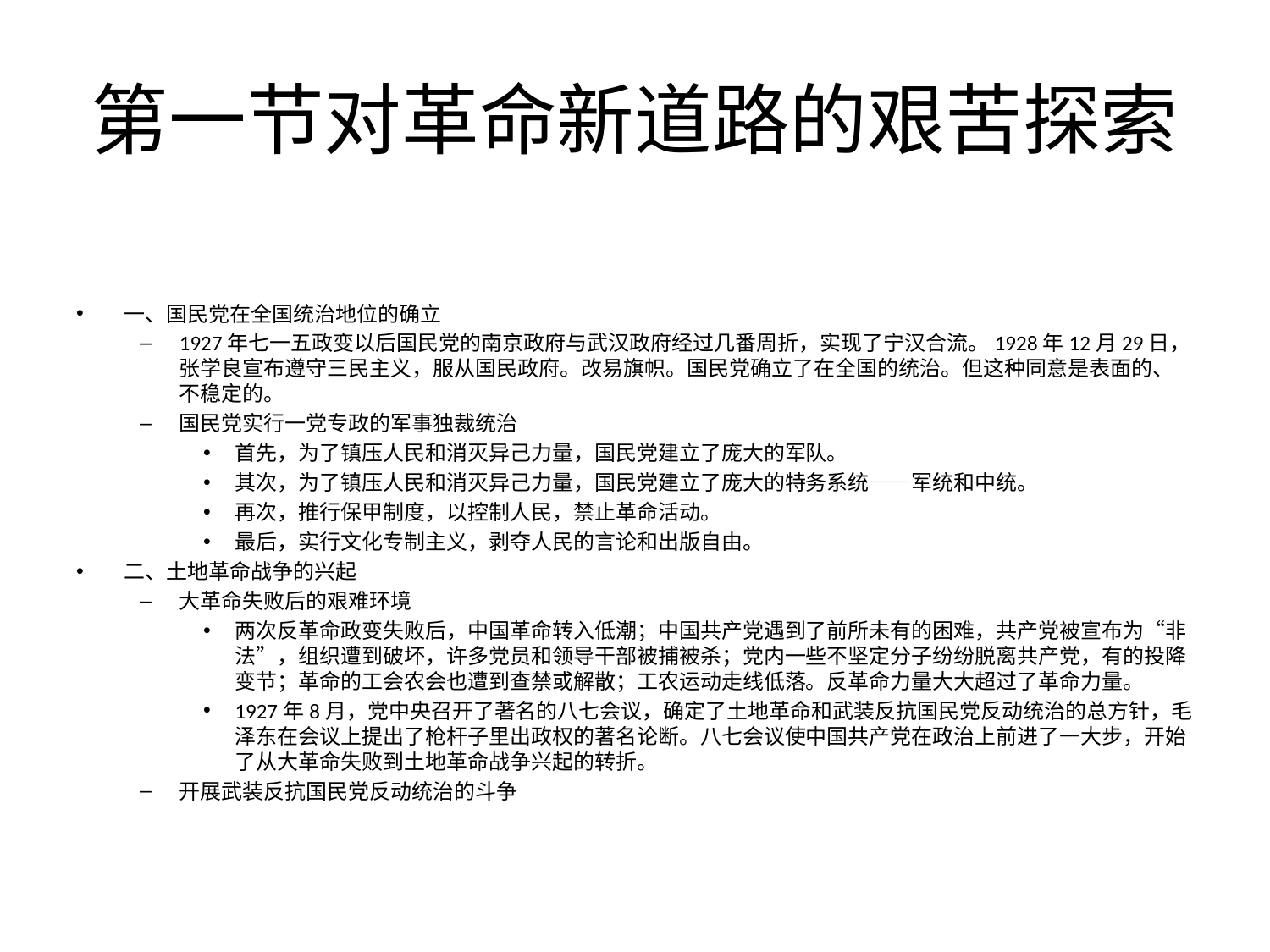

# 第一节对革命新道路的艰苦探索

一、国民党在全国统治地位的确立
1927年七一五政变以后国民党的南京政府与武汉政府经过几番周折，实现了宁汉合流。1928年12月29日，张学良宣布遵守三民主义，服从国民政府。改易旗帜。国民党确立了在全国的统治。但这种同意是表面的、不稳定的。
国民党实行一党专政的军事独裁统治
首先，为了镇压人民和消灭异己力量，国民党建立了庞大的军队。
其次，为了镇压人民和消灭异己力量，国民党建立了庞大的特务系统——军统和中统。
再次，推行保甲制度，以控制人民，禁止革命活动。
最后，实行文化专制主义，剥夺人民的言论和出版自由。
二、土地革命战争的兴起
大革命失败后的艰难环境
两次反革命政变失败后，中国革命转入低潮；中国共产党遇到了前所未有的困难，共产党被宣布为“非法”，组织遭到破坏，许多党员和领导干部被捕被杀；党内一些不坚定分子纷纷脱离共产党，有的投降变节；革命的工会农会也遭到查禁或解散；工农运动走线低落。反革命力量大大超过了革命力量。
1927年8月，党中央召开了著名的八七会议，确定了土地革命和武装反抗国民党反动统治的总方针，毛泽东在会议上提出了枪杆子里出政权的著名论断。八七会议使中国共产党在政治上前进了一大步，开始了从大革命失败到土地革命战争兴起的转折。
开展武装反抗国民党反动统治的斗争